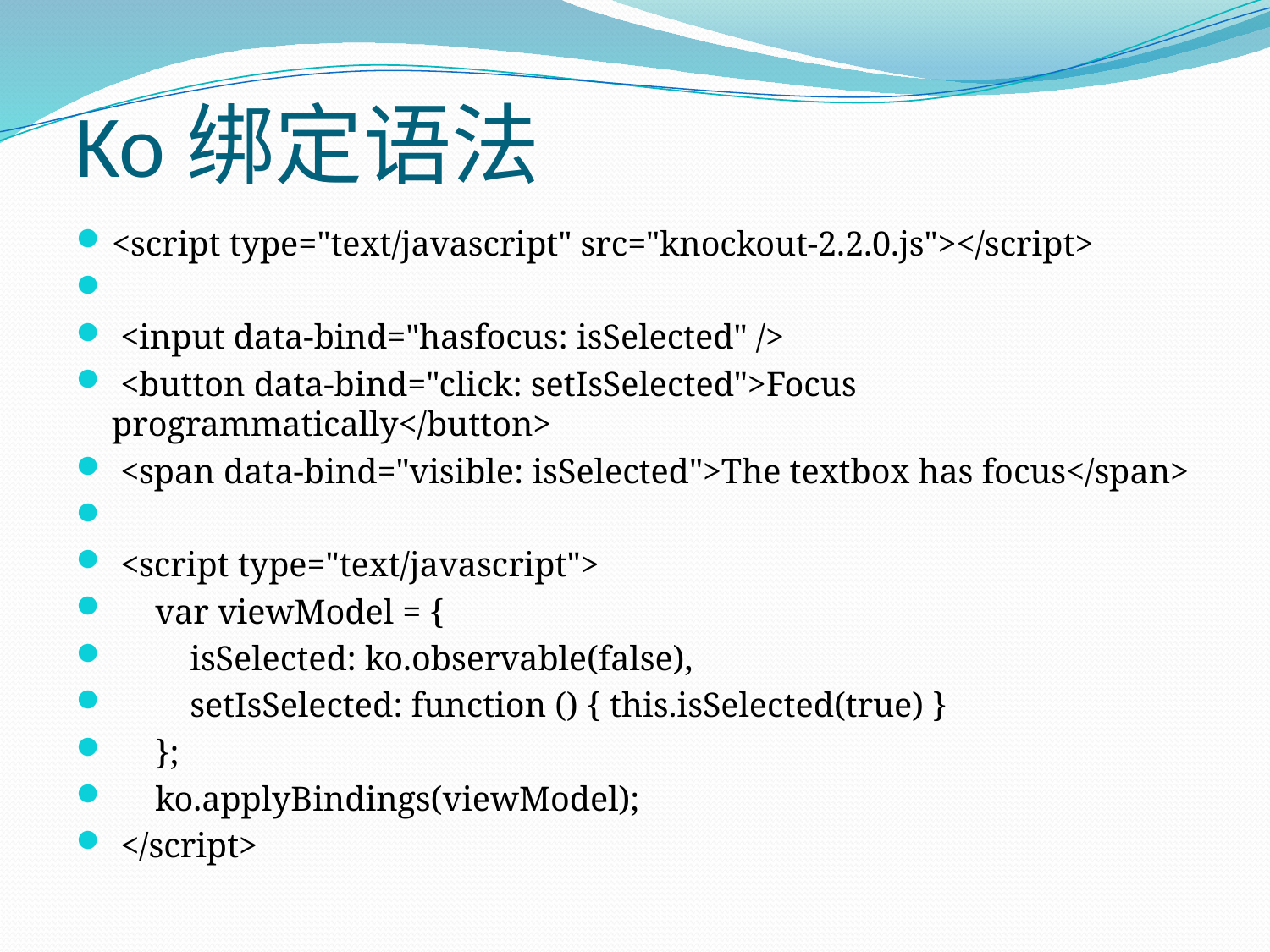

# Ko绑定语法
<script type="text/javascript" src="knockout-2.2.0.js"></script>

 <input data-bind="hasfocus: isSelected" />
 <button data-bind="click: setIsSelected">Focus programmatically</button>
 <span data-bind="visible: isSelected">The textbox has focus</span>

 <script type="text/javascript">
     var viewModel = {
         isSelected: ko.observable(false),
         setIsSelected: function () { this.isSelected(true) }
     };
     ko.applyBindings(viewModel);
 </script>